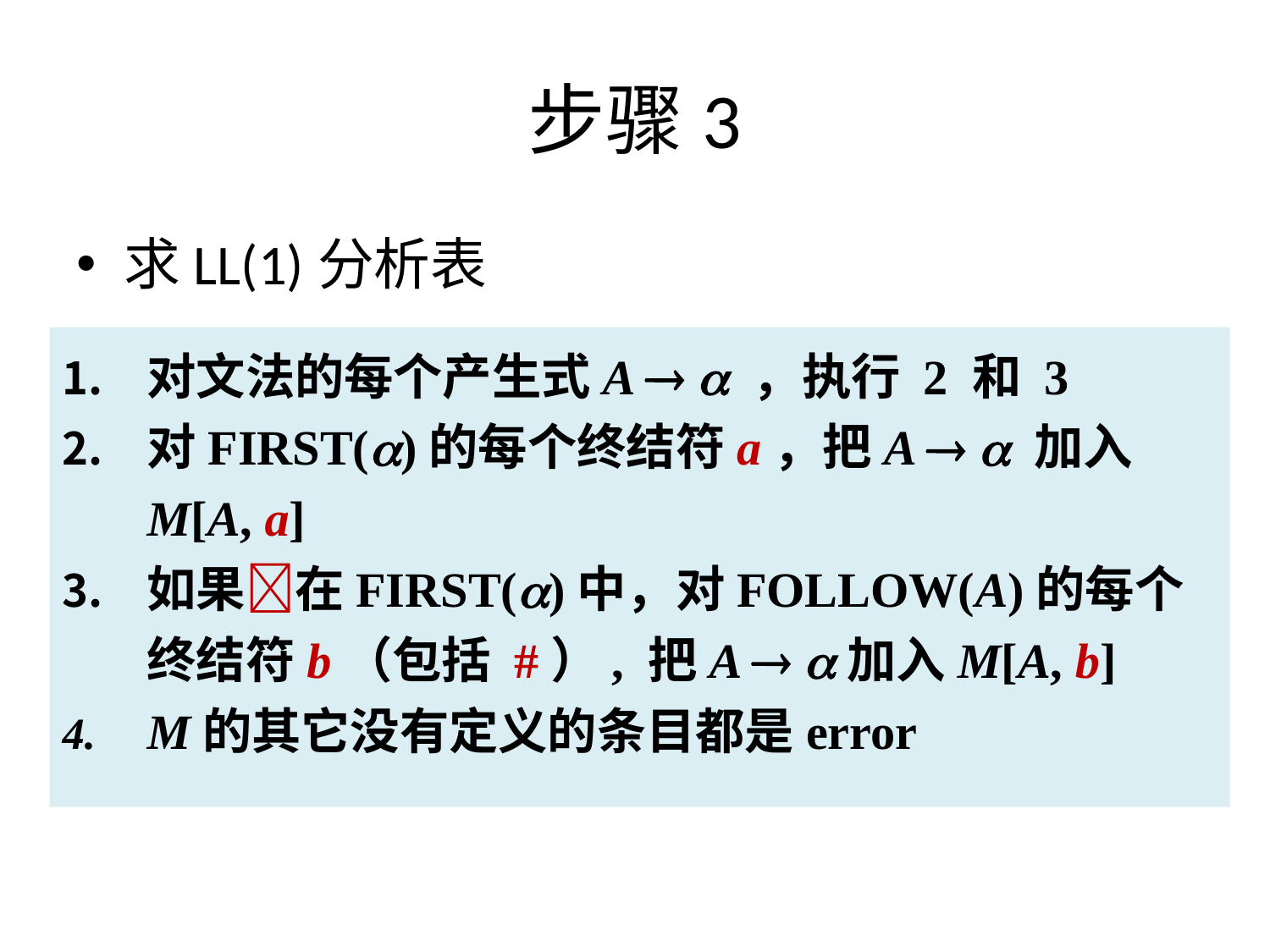

# 步骤3
求LL(1)分析表
对文法的每个产生式A → α ，执行 2 和 3
对FIRST(α)的每个终结符a，把A → α 加入      M[A, a]
如果ε在FIRST(α)中，对FOLLOW(A)的每个终结符b（包括 #）, 把A → α加入M[A, b]
M的其它没有定义的条目都是error